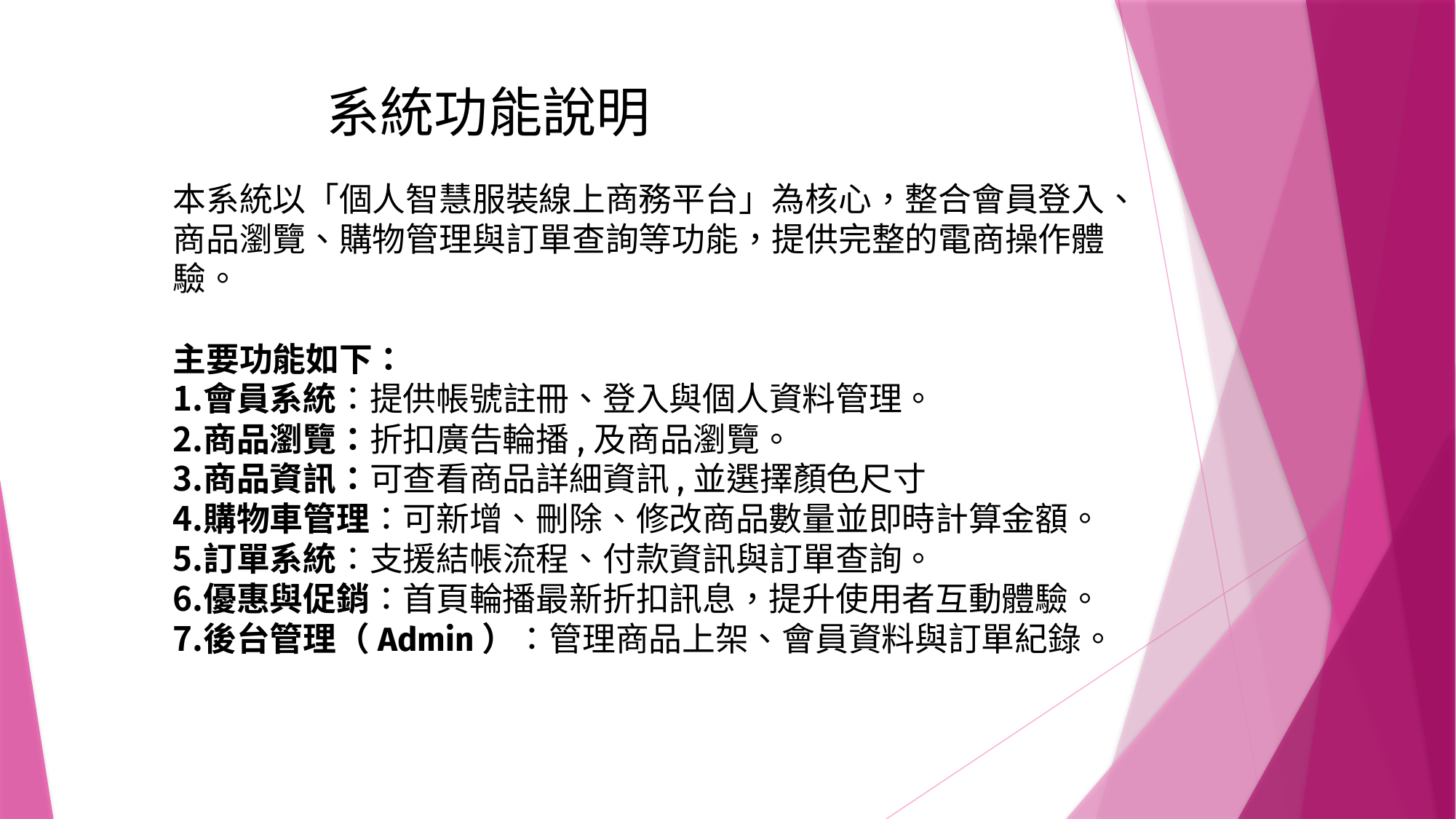

# 系統功能說明
本系統以「個人智慧服裝線上商務平台」為核心，整合會員登入、商品瀏覽、購物管理與訂單查詢等功能，提供完整的電商操作體驗。

主要功能如下：
會員系統：提供帳號註冊、登入與個人資料管理。
商品瀏覽：折扣廣告輪播,及商品瀏覽。
商品資訊：可查看商品詳細資訊,並選擇顏色尺寸
購物車管理：可新增、刪除、修改商品數量並即時計算金額。
訂單系統：支援結帳流程、付款資訊與訂單查詢。
優惠與促銷：首頁輪播最新折扣訊息，提升使用者互動體驗。
後台管理（Admin）：管理商品上架、會員資料與訂單紀錄。